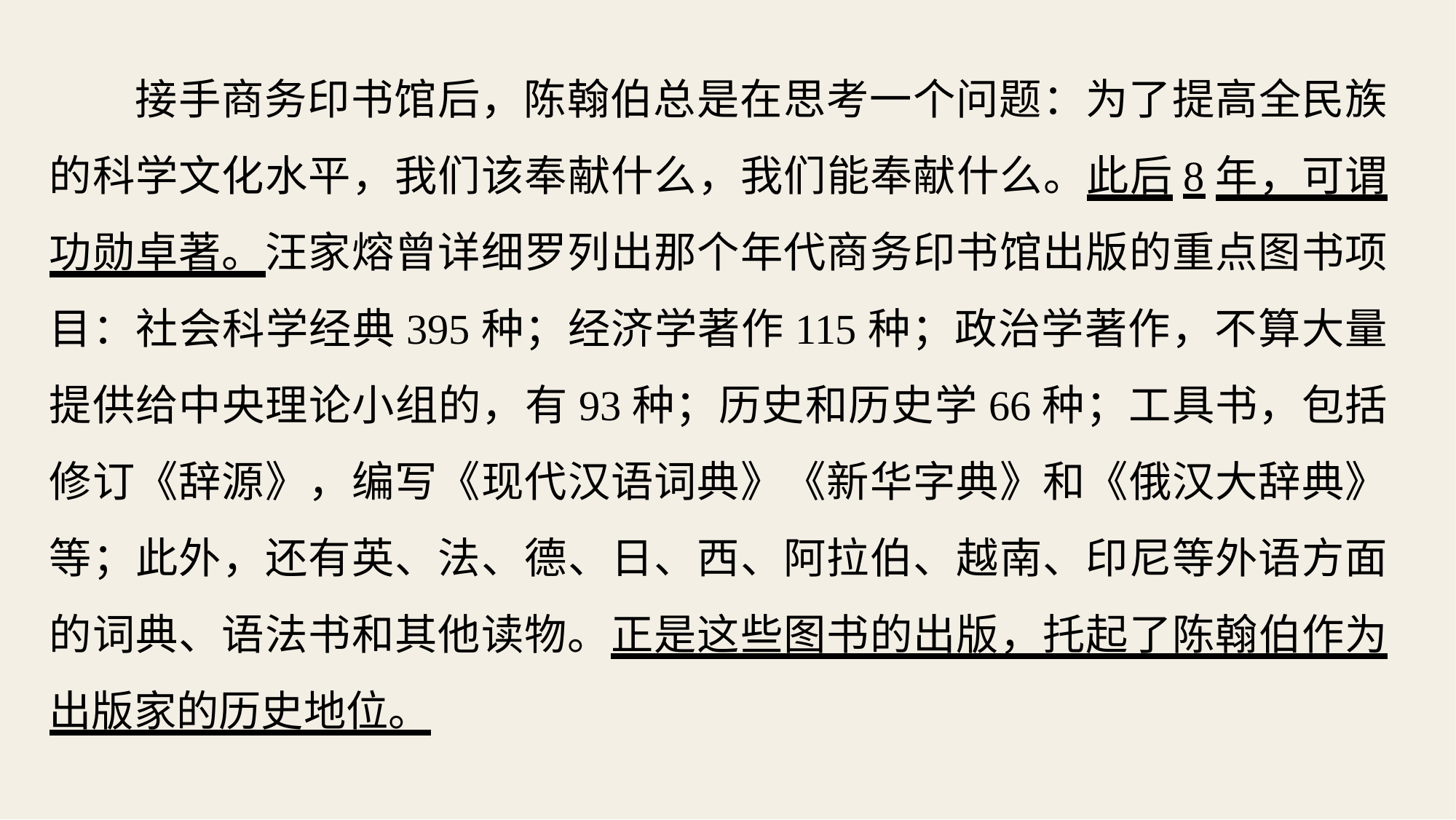

接手商务印书馆后，陈翰伯总是在思考一个问题：为了提高全民族的科学文化水平，我们该奉献什么，我们能奉献什么。此后8年，可谓功勋卓著。汪家熔曾详细罗列出那个年代商务印书馆出版的重点图书项目：社会科学经典395种；经济学著作115种；政治学著作，不算大量提供给中央理论小组的，有93种；历史和历史学66种；工具书，包括修订《辞源》，编写《现代汉语词典》《新华字典》和《俄汉大辞典》等；此外，还有英、法、德、日、西、阿拉伯、越南、印尼等外语方面的词典、语法书和其他读物。正是这些图书的出版，托起了陈翰伯作为出版家的历史地位。